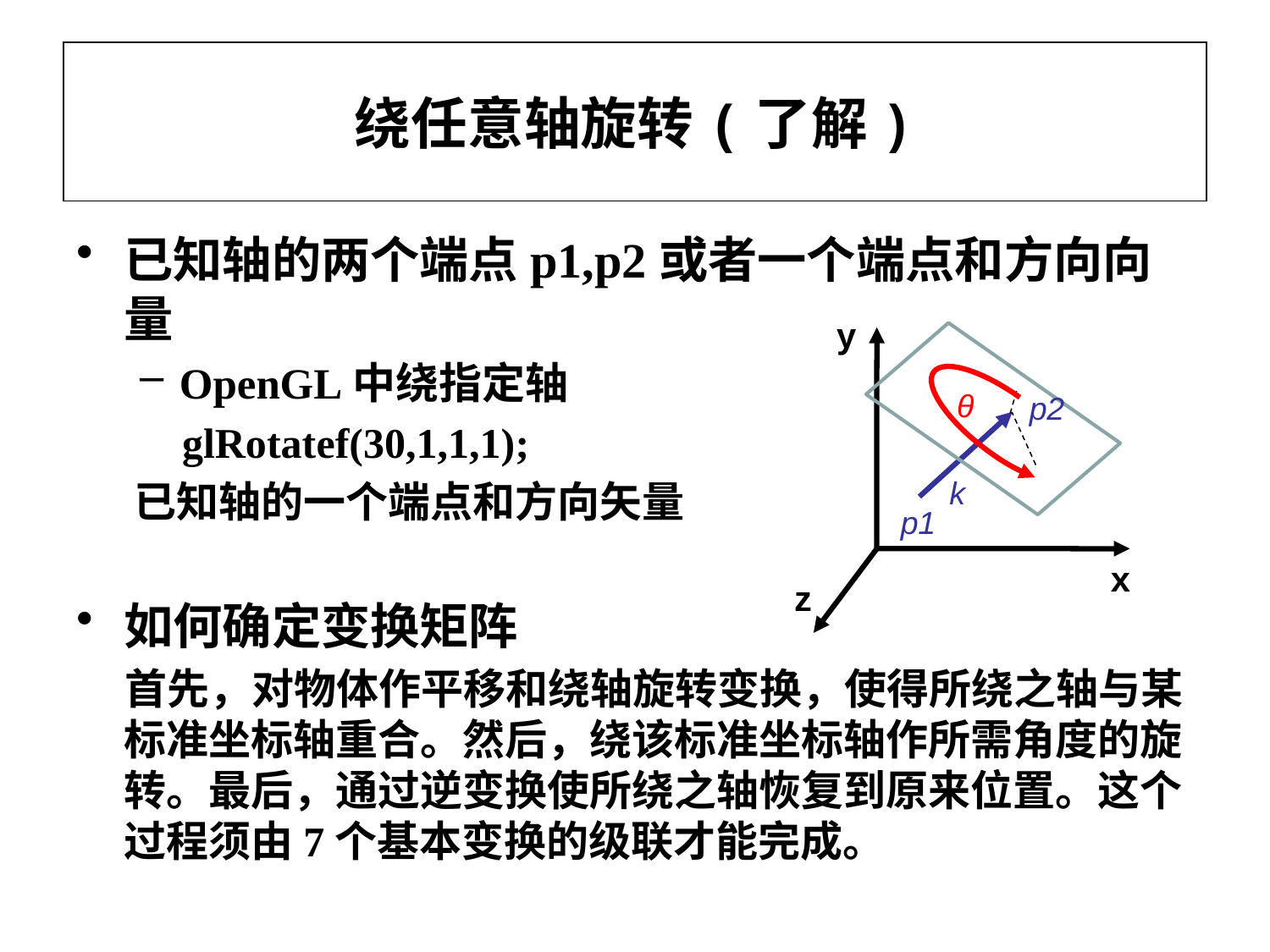

# 绕任意轴旋转(了解)
已知轴的两个端点p1,p2或者一个端点和方向向量
OpenGL中绕指定轴
    glRotatef(30,1,1,1);
     已知轴的一个端点和方向矢量

如何确定变换矩阵
    首先，对物体作平移和绕轴旋转变换，使得所绕之轴与某标准坐标轴重合。然后，绕该标准坐标轴作所需角度的旋转。最后，通过逆变换使所绕之轴恢复到原来位置。这个过程须由7个基本变换的级联才能完成。
y

θ
p2

k
p1

x
z